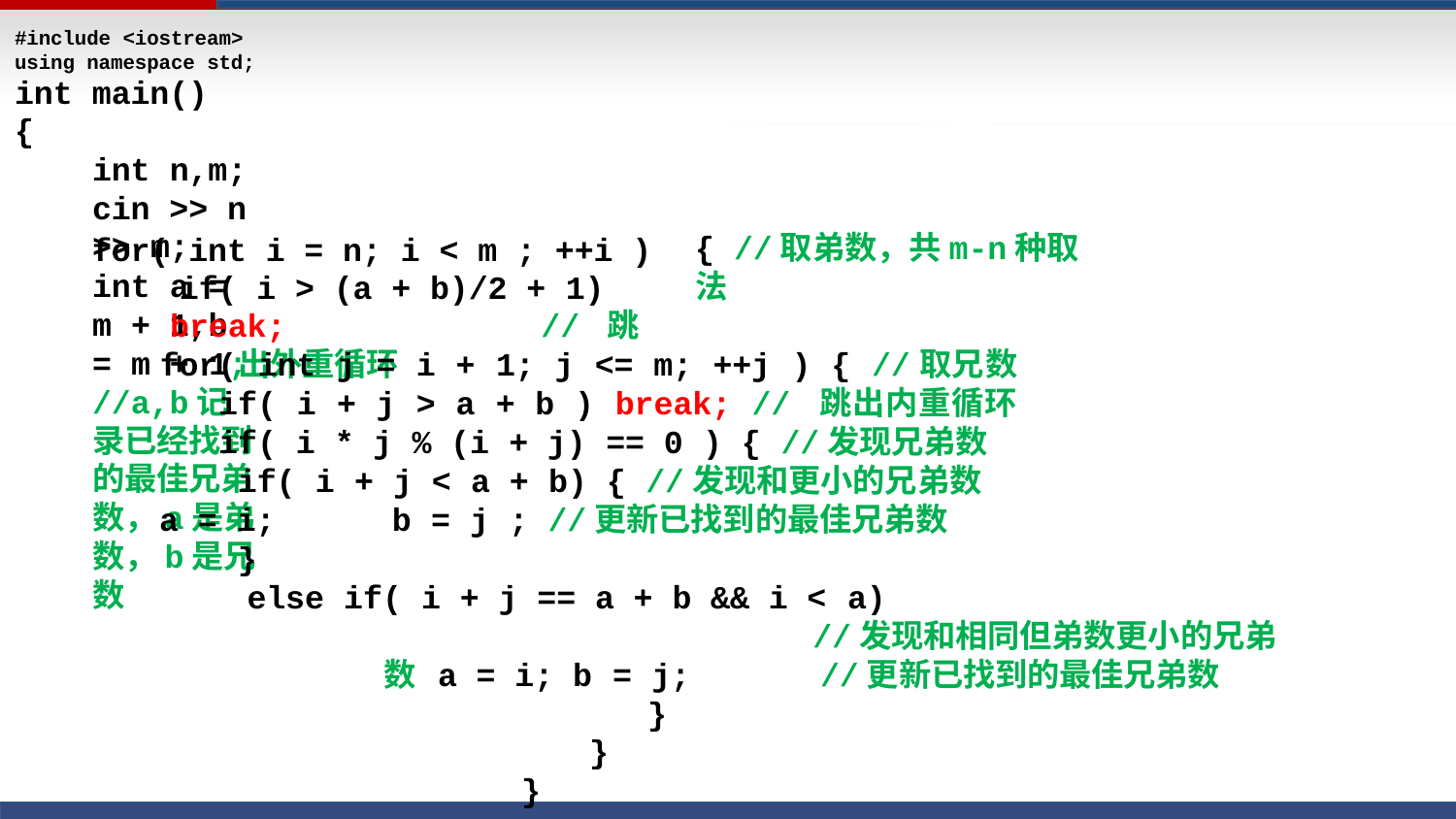

#include <iostream>  using namespace std;
int main()	{
int n,m;
cin >> n >> m;
int a = m + 1,b = m + 1; //a,b记录已经找到的最佳兄弟数，a是弟数，b是兄数
for( int i = n; i < m ; ++i )  if( i > (a + b)/2 + 1)
break;	// 跳出外重循环
{ //取弟数，共m-n种取法
for( int j = i + 1; j <= m; ++j ) { //取兄数 if( i + j > a + b ) break; // 跳出内重循环 if( i * j % (i + j) == 0 ) { //发现兄弟数
if( i + j < a + b) { //发现和更小的兄弟数
a = i;	b = j ; //更新已找到的最佳兄弟数
}
else if( i + j == a + b && i < a)
//发现和相同但弟数更小的兄弟数  a = i; b = j;	//更新已找到的最佳兄弟数
}
}
}